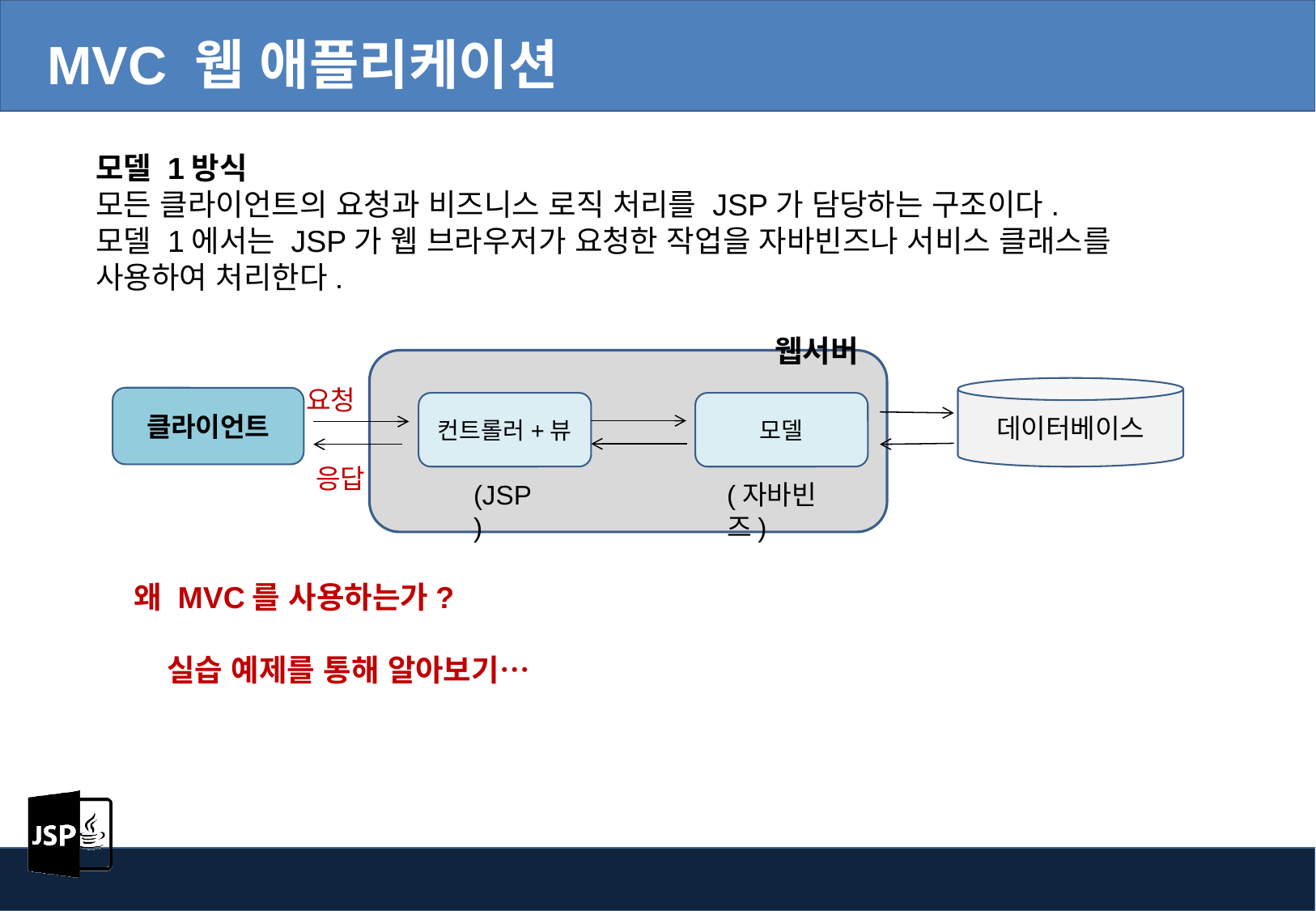

MVC 웹 애플리케이션
모델 1방식
모든 클라이언트의 요청과 비즈니스 로직 처리를 JSP가 담당하는 구조이다.
모델 1에서는 JSP가 웹 브라우저가 요청한 작업을 자바빈즈나 서비스 클래스를 사용하여 처리한다.
웹서버

요청
데이터베이스
클라이언트
컨트롤러+뷰
모델
응답
(JSP)
(자바빈즈)
왜 MVC를 사용하는가?

   실습 예제를 통해 알아보기…